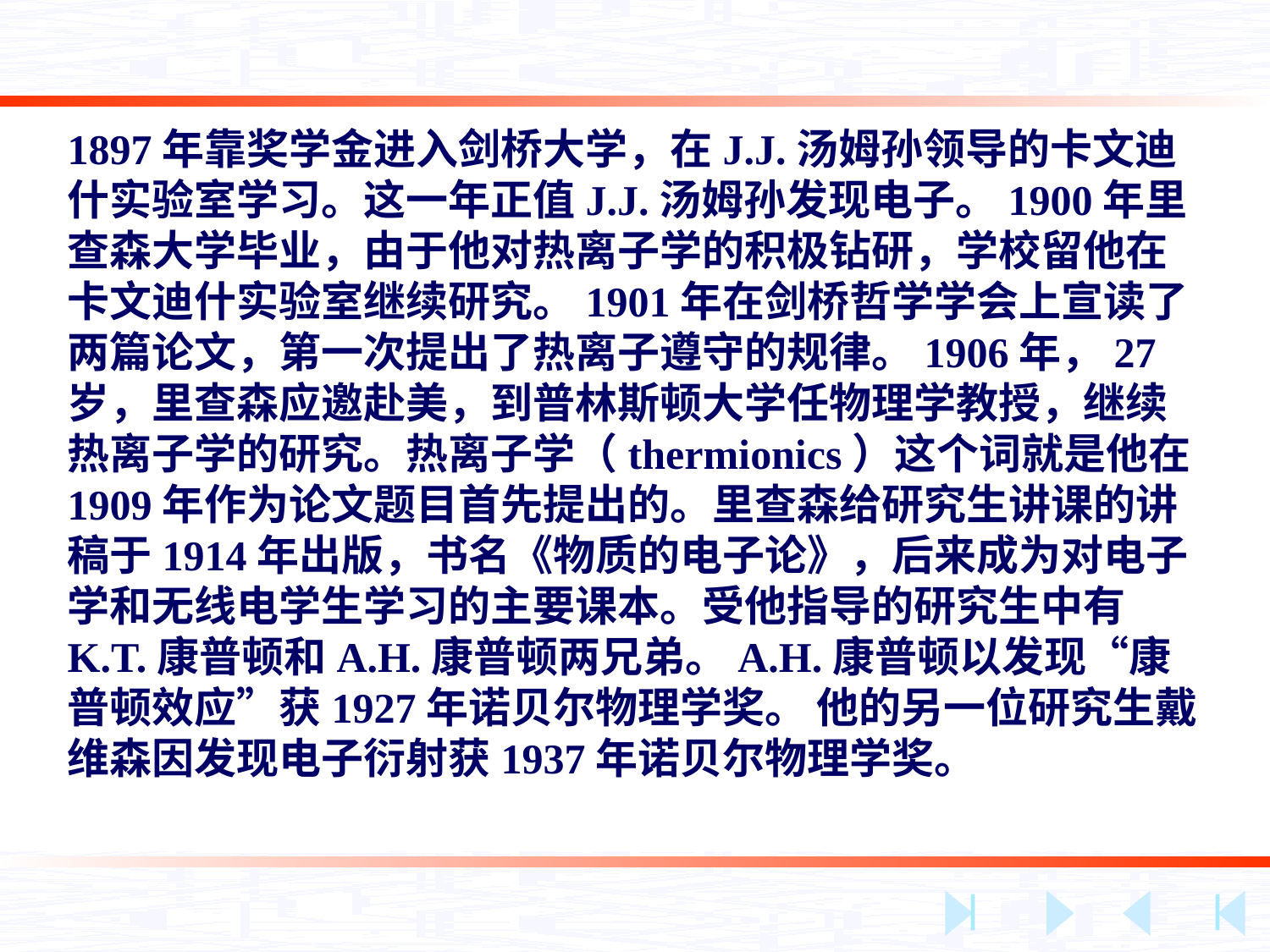

1897年靠奖学金进入剑桥大学，在J.J.汤姆孙领导的卡文迪什实验室学习。这一年正值J.J.汤姆孙发现电子。1900年里查森大学毕业，由于他对热离子学的积极钻研，学校留他在卡文迪什实验室继续研究。1901年在剑桥哲学学会上宣读了两篇论文，第一次提出了热离子遵守的规律。1906年，27岁，里查森应邀赴美，到普林斯顿大学任物理学教授，继续热离子学的研究。热离子学（thermionics）这个词就是他在1909年作为论文题目首先提出的。里查森给研究生讲课的讲稿于1914年出版，书名《物质的电子论》，后来成为对电子学和无线电学生学习的主要课本。受他指导的研究生中有K.T.康普顿和A.H.康普顿两兄弟。A.H.康普顿以发现“康普顿效应”获1927年诺贝尔物理学奖。 他的另一位研究生戴维森因发现电子衍射获1937年诺贝尔物理学奖。